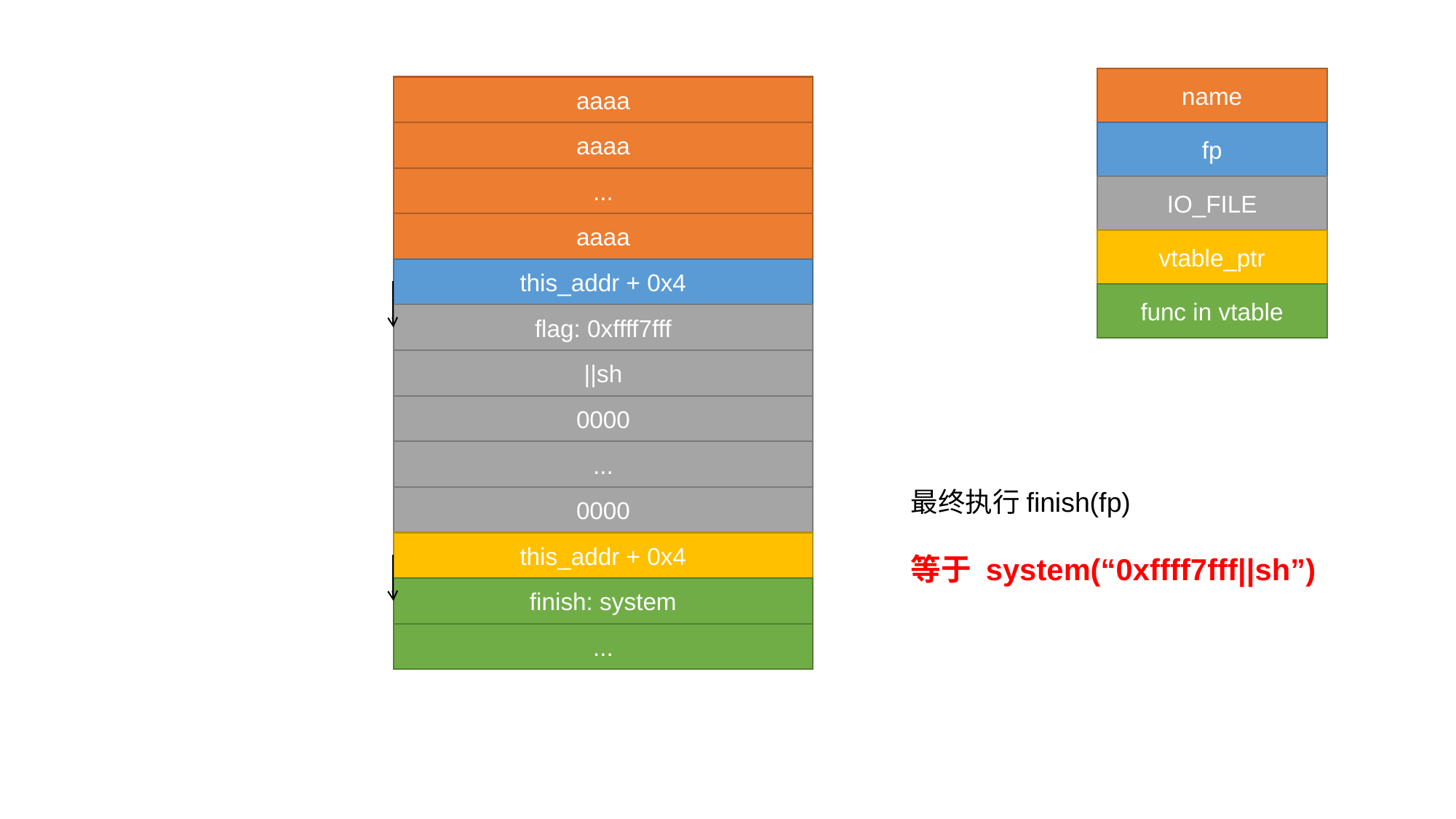

name
aaaa
aaaa
fp
...
IO_FILE
aaaa
vtable_ptr
this_addr + 0x4
func in vtable
flag: 0xffff7fff
||sh
0000
...
最终执行finish(fp)

等于 system(“0xffff7fff||sh”)
0000
this_addr + 0x4
finish: system
...